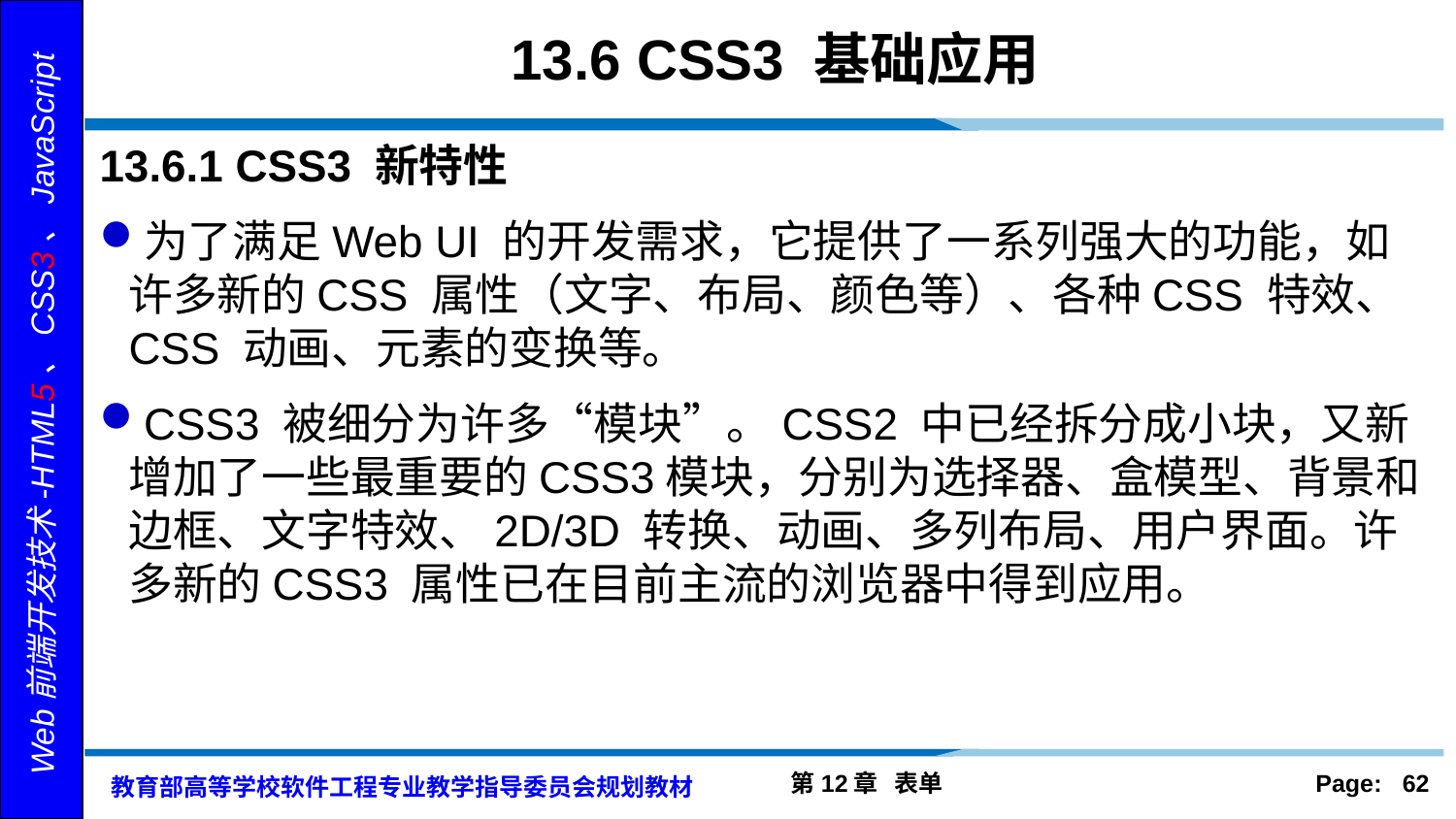

# 13.6 CSS3 基础应用
13.6.1 CSS3 新特性
为了满足Web UI 的开发需求，它提供了一系列强大的功能，如许多新的CSS 属性（文字、布局、颜色等）、各种CSS 特效、CSS 动画、元素的变换等。
CSS3 被细分为许多“模块”。CSS2 中已经拆分成小块，又新增加了一些最重要的CSS3模块，分别为选择器、盒模型、背景和边框、文字特效、2D/3D 转换、动画、多列布局、用户界面。许多新的CSS3 属性已在目前主流的浏览器中得到应用。